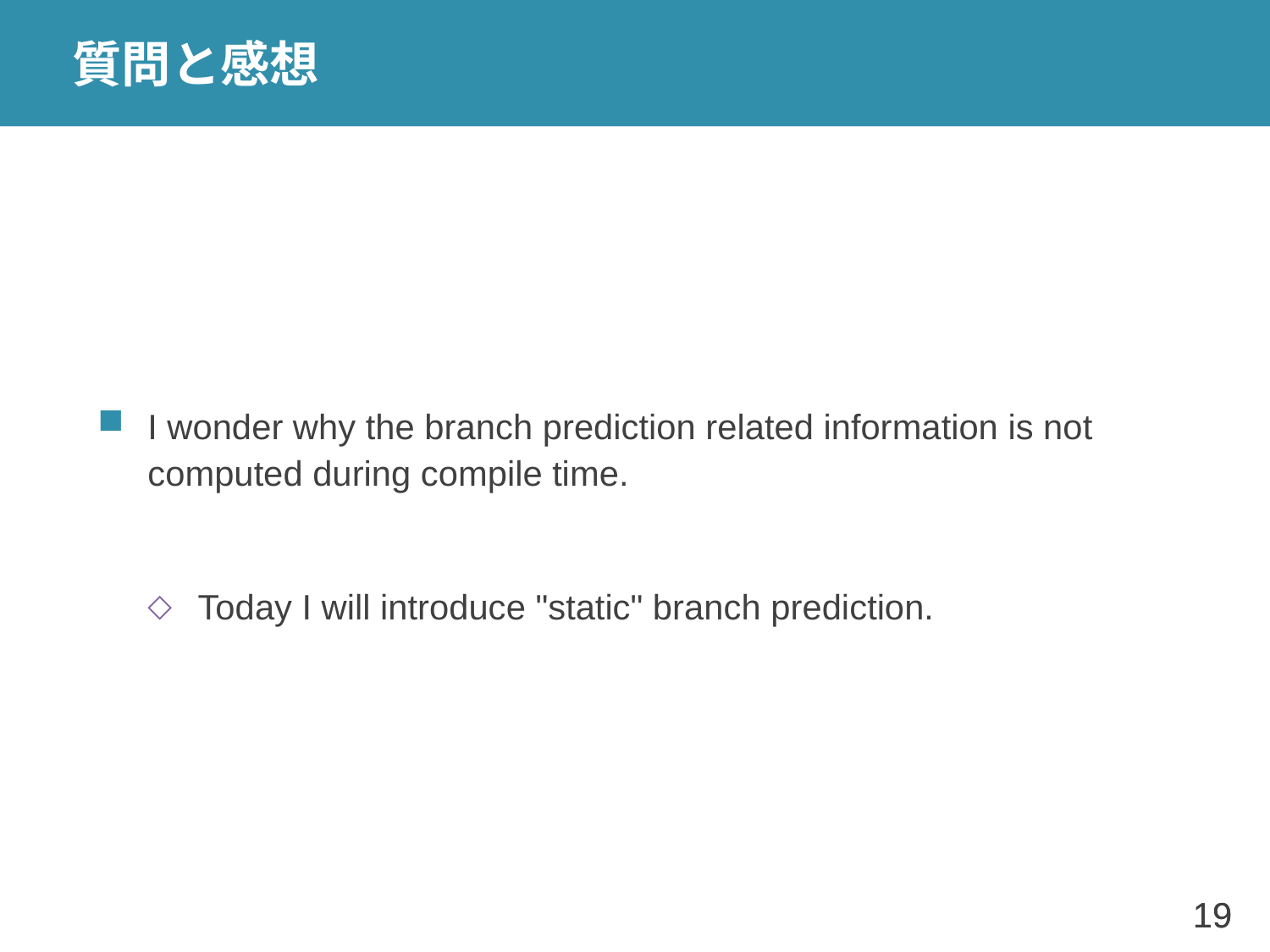

# 質問と感想
I wonder why the branch prediction related information is not computed during compile time.

Today I will introduce "static" branch prediction.